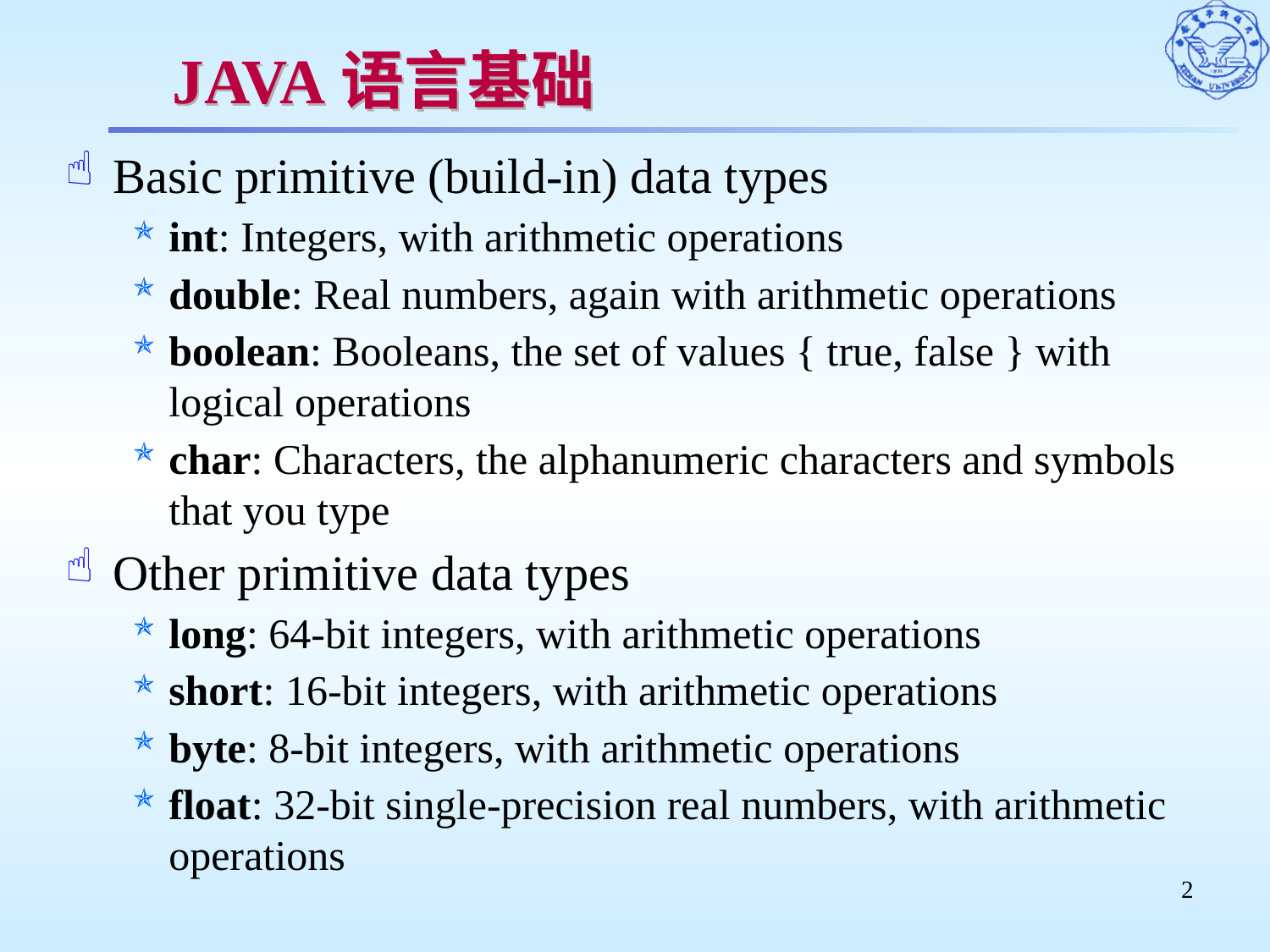

# JAVA语言基础
Basic primitive (build-in) data types
int: Integers, with arithmetic operations
double: Real numbers, again with arithmetic operations
boolean: Booleans, the set of values { true, false } with logical operations
char: Characters, the alphanumeric characters and symbols that you type
Other primitive data types
long: 64-bit integers, with arithmetic operations
short: 16-bit integers, with arithmetic operations
byte: 8-bit integers, with arithmetic operations
float: 32-bit single-precision real numbers, with arithmetic operations
2